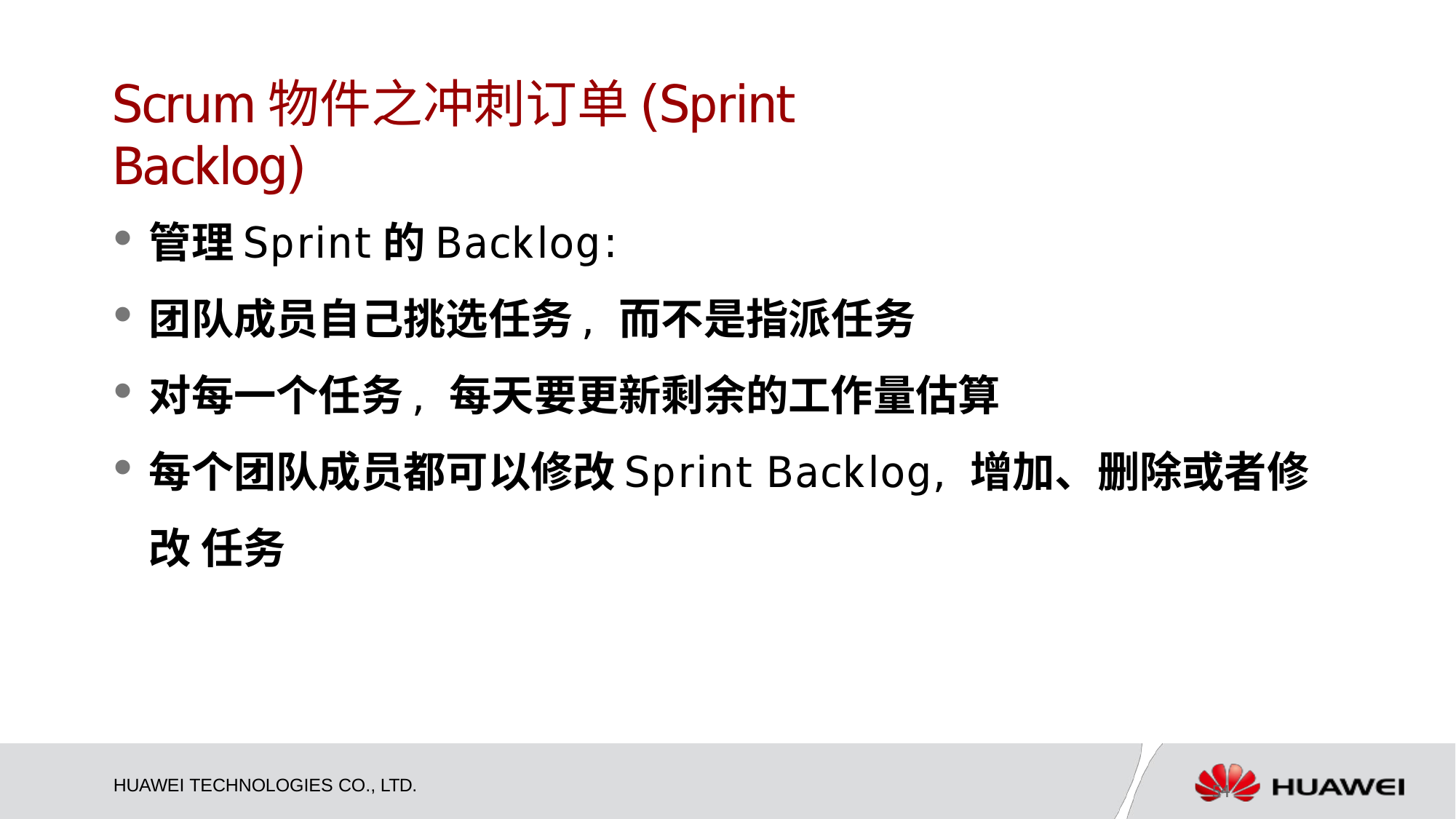

# Scrum物件之冲刺订单(Sprint Backlog)
管理Sprint的Backlog:
团队成员自己挑选任务, 而不是指派任务
对每一个任务, 每天要更新剩余的工作量估算
每个团队成员都可以修改Sprint Backlog, 增加、删除或者修改 任务

HUAWEI TECHNOLOGIES CO., LTD.
54